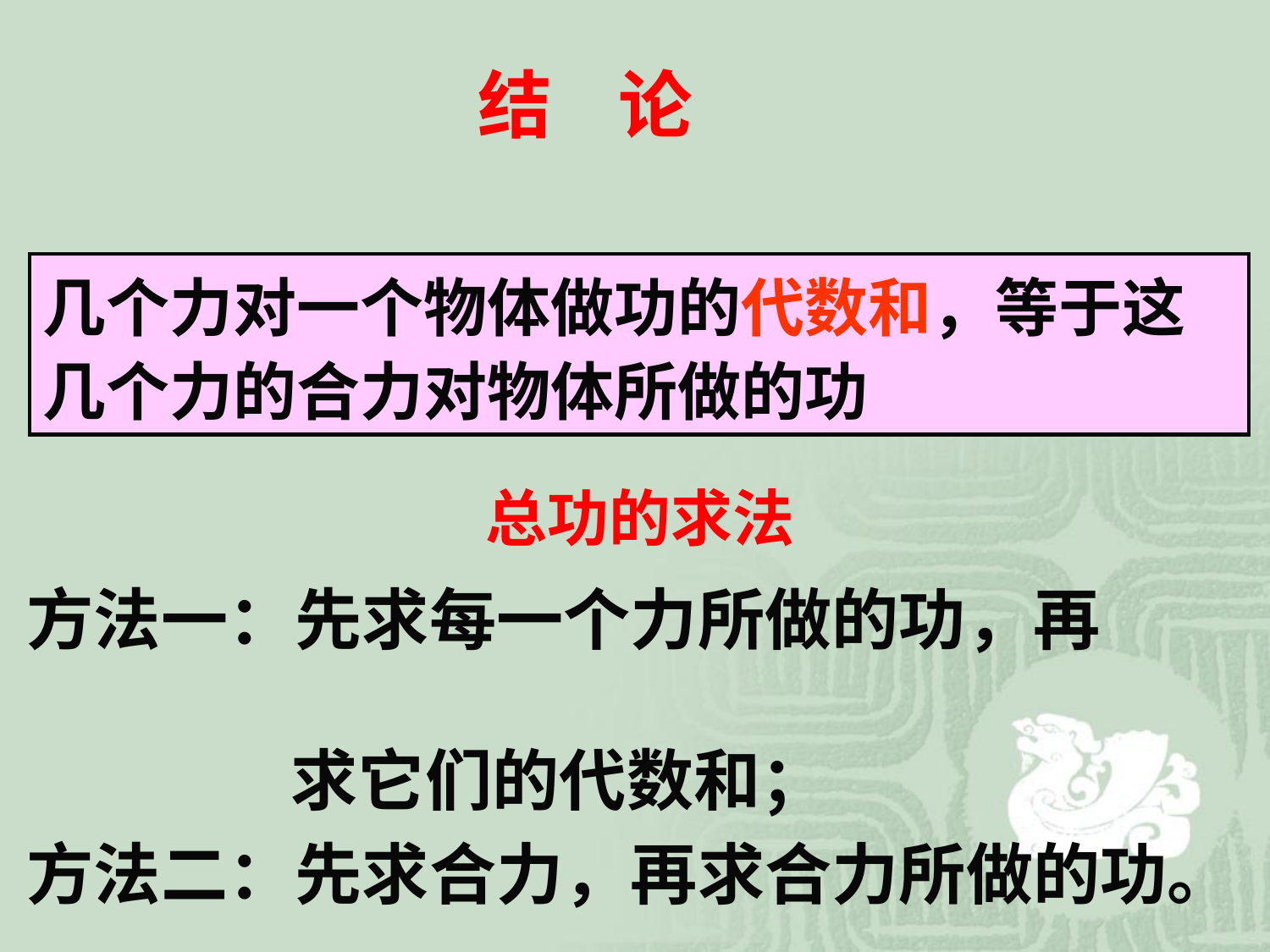

# 结    论
几个力对一个物体做功的代数和，等于这几个力的合力对物体所做的功
总功的求法
方法一：先求每一个力所做的功，再　　　　
　　　 求它们的代数和；
方法二：先求合力，再求合力所做的功。